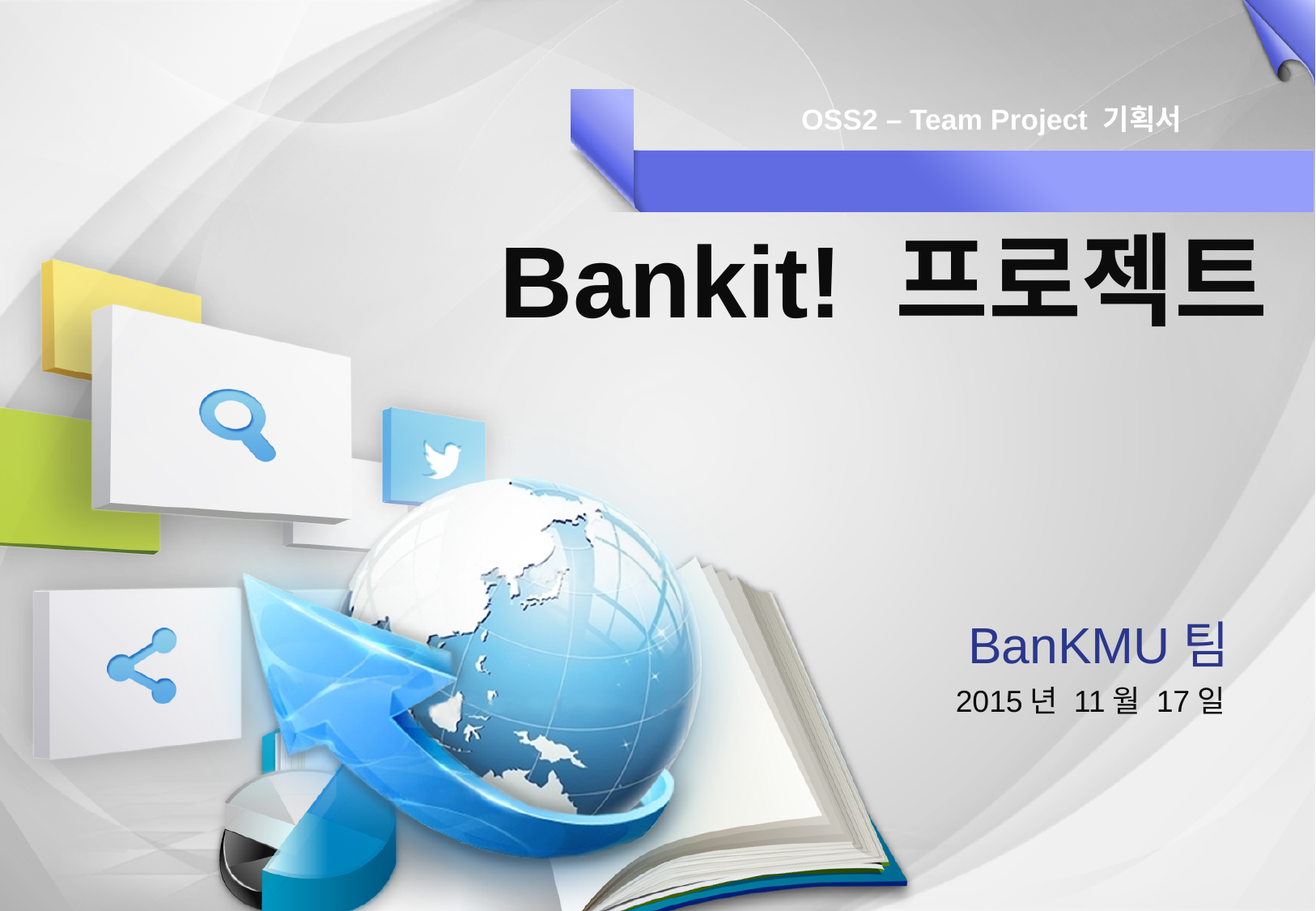

OSS2 – Team Project 기획서
# Bankit! 프로젝트
 BanKMU팀
2015년 11월 17일